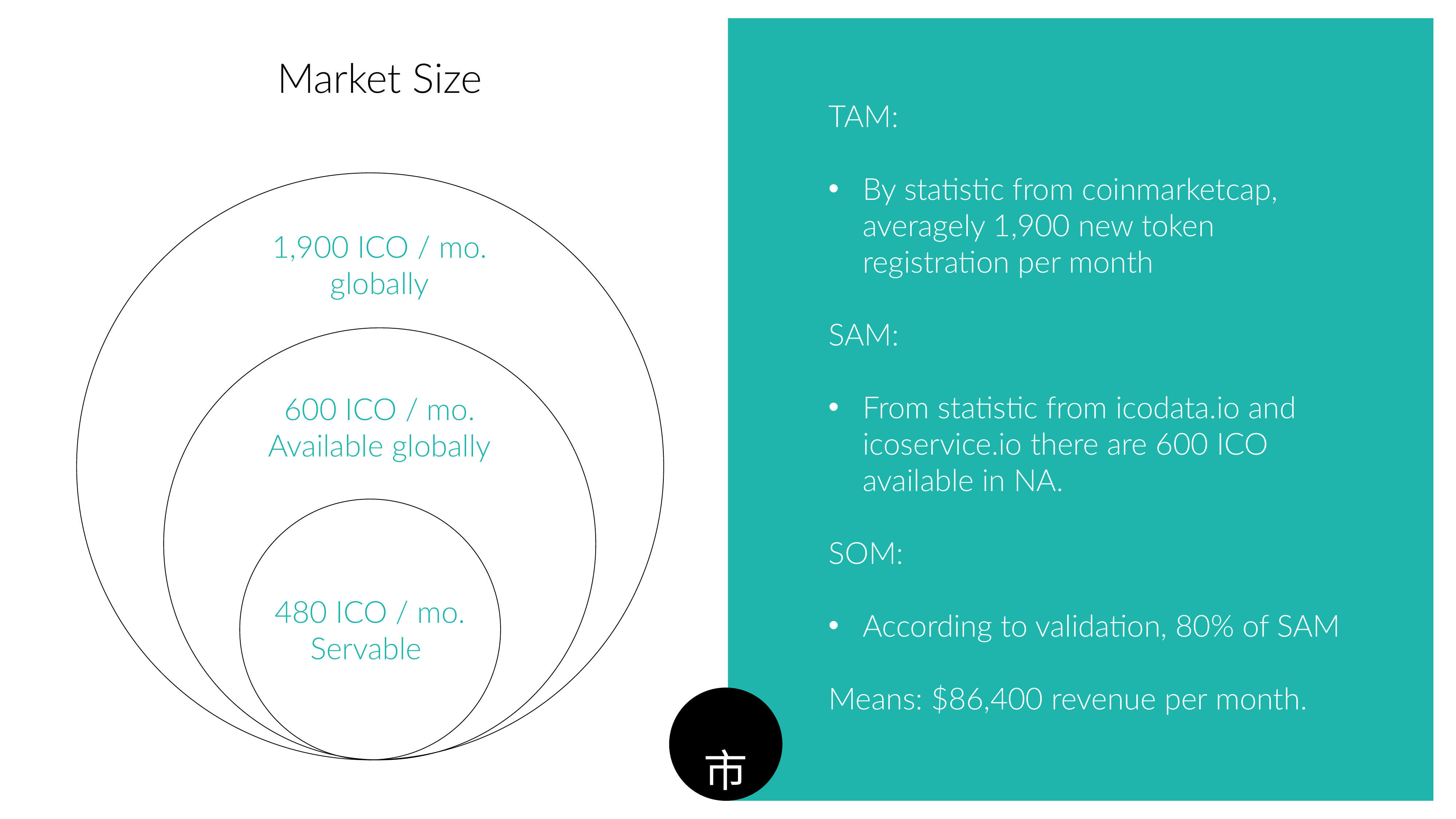

Market Size
TAM:

By statistic from coinmarketcap, averagely 1,900 new token registration per month

SAM:

From statistic from icodata.io and icoservice.io there are 600 ICO available in NA.

SOM:

According to validation, 80% of SAM

Means: $86,400 revenue per month.

1,900 ICO / mo. globally

600 ICO / mo. Available globally

480 ICO / mo. Servable

市